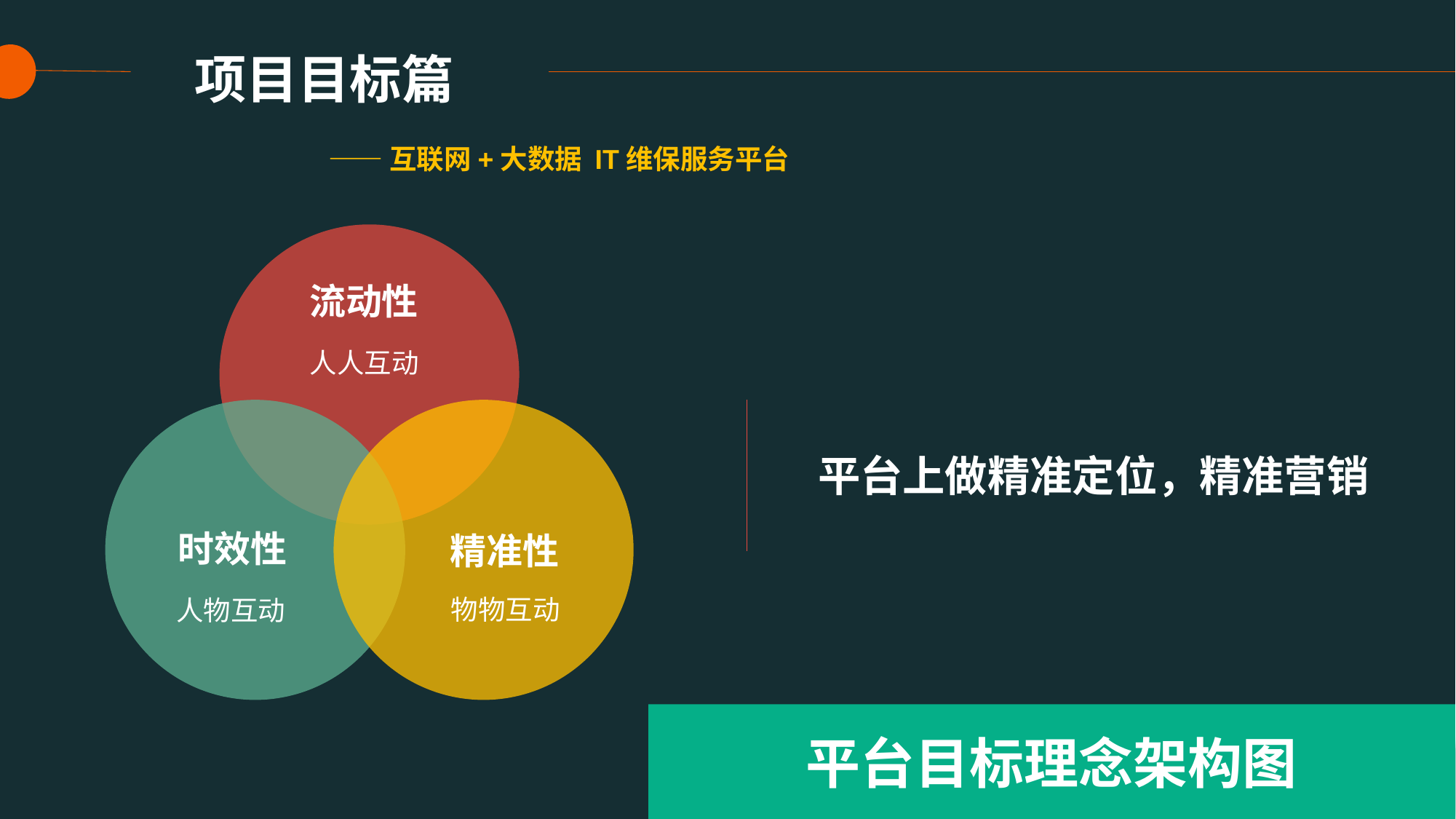

项目目标篇
——互联网+大数据 IT维保服务平台

流动性
人人互动

平台上做精准定位，精准营销
时效性
精准性
物物互动
人物互动
平台目标理念架构图
LOGO